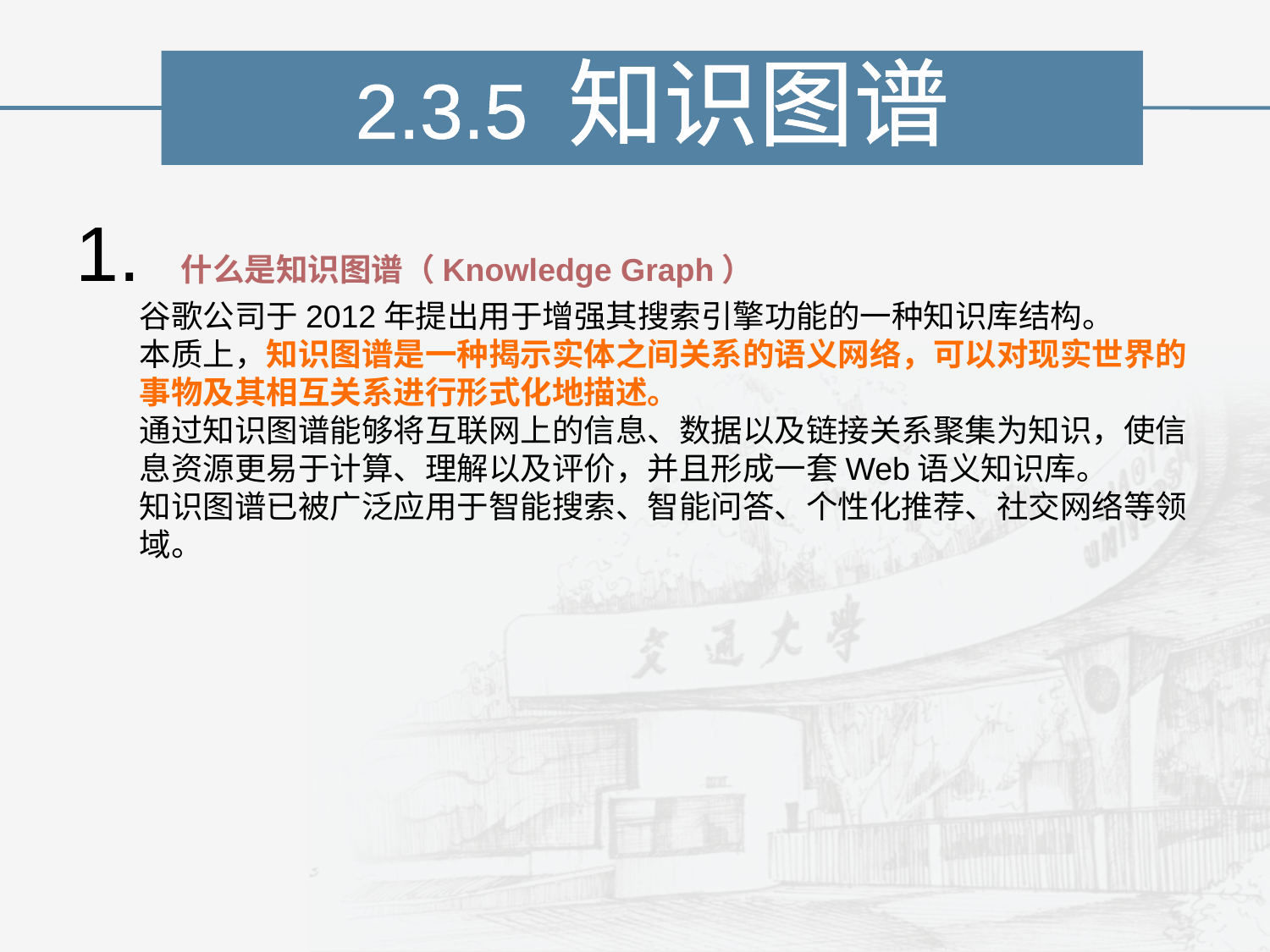

2.3.5 知识图谱
1. 什么是知识图谱（Knowledge Graph）
谷歌公司于2012年提出用于增强其搜索引擎功能的一种知识库结构。
本质上，知识图谱是一种揭示实体之间关系的语义网络，可以对现实世界的事物及其相互关系进行形式化地描述。
通过知识图谱能够将互联网上的信息、数据以及链接关系聚集为知识，使信息资源更易于计算、理解以及评价，并且形成一套Web语义知识库。
知识图谱已被广泛应用于智能搜索、智能问答、个性化推荐、社交网络等领域。

52